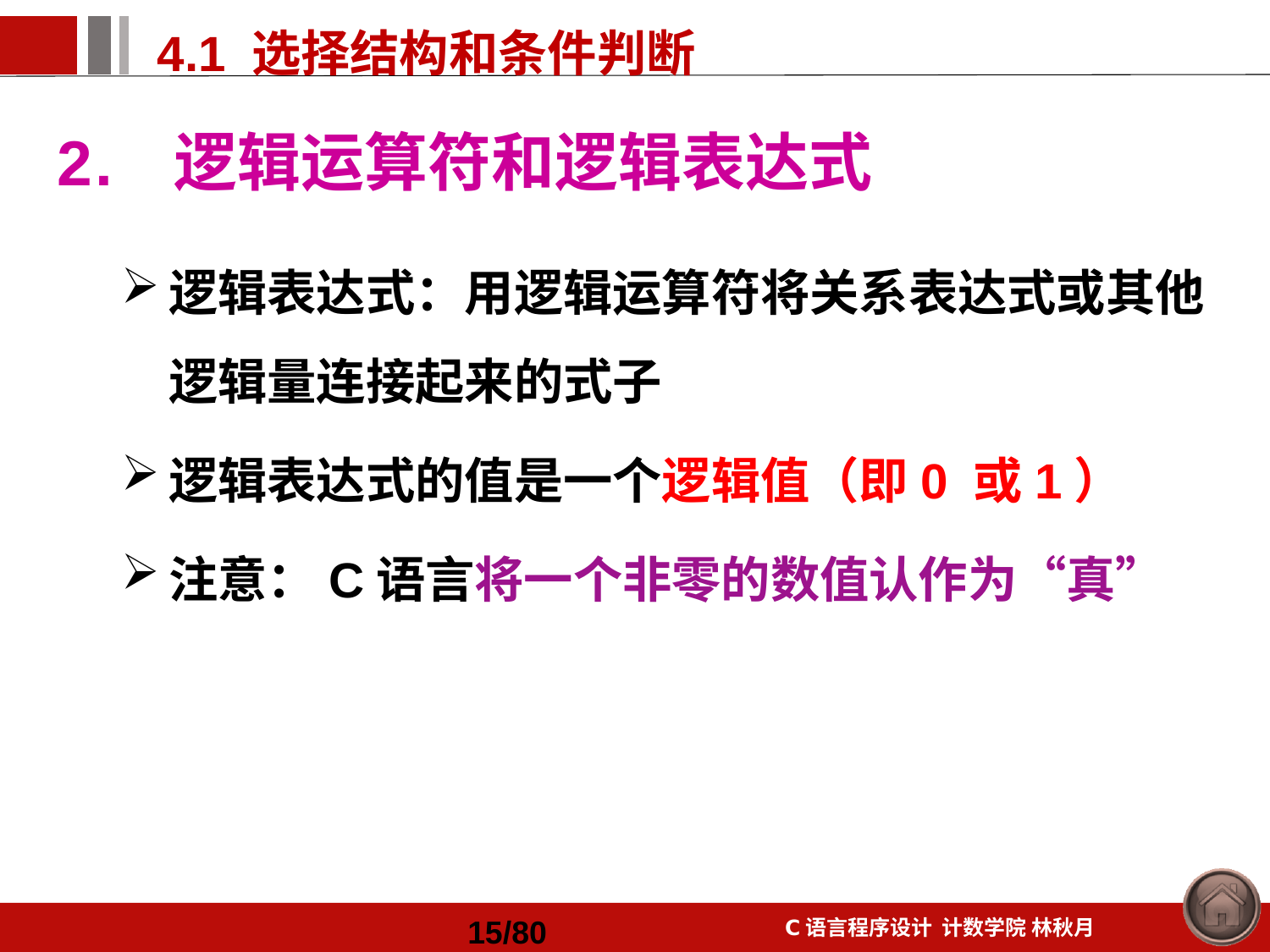

逻辑运算符和逻辑表达式
逻辑表达式：用逻辑运算符将关系表达式或其他逻辑量连接起来的式子
逻辑表达式的值是一个逻辑值（即0 或1）
注意：C语言将一个非零的数值认作为“真”